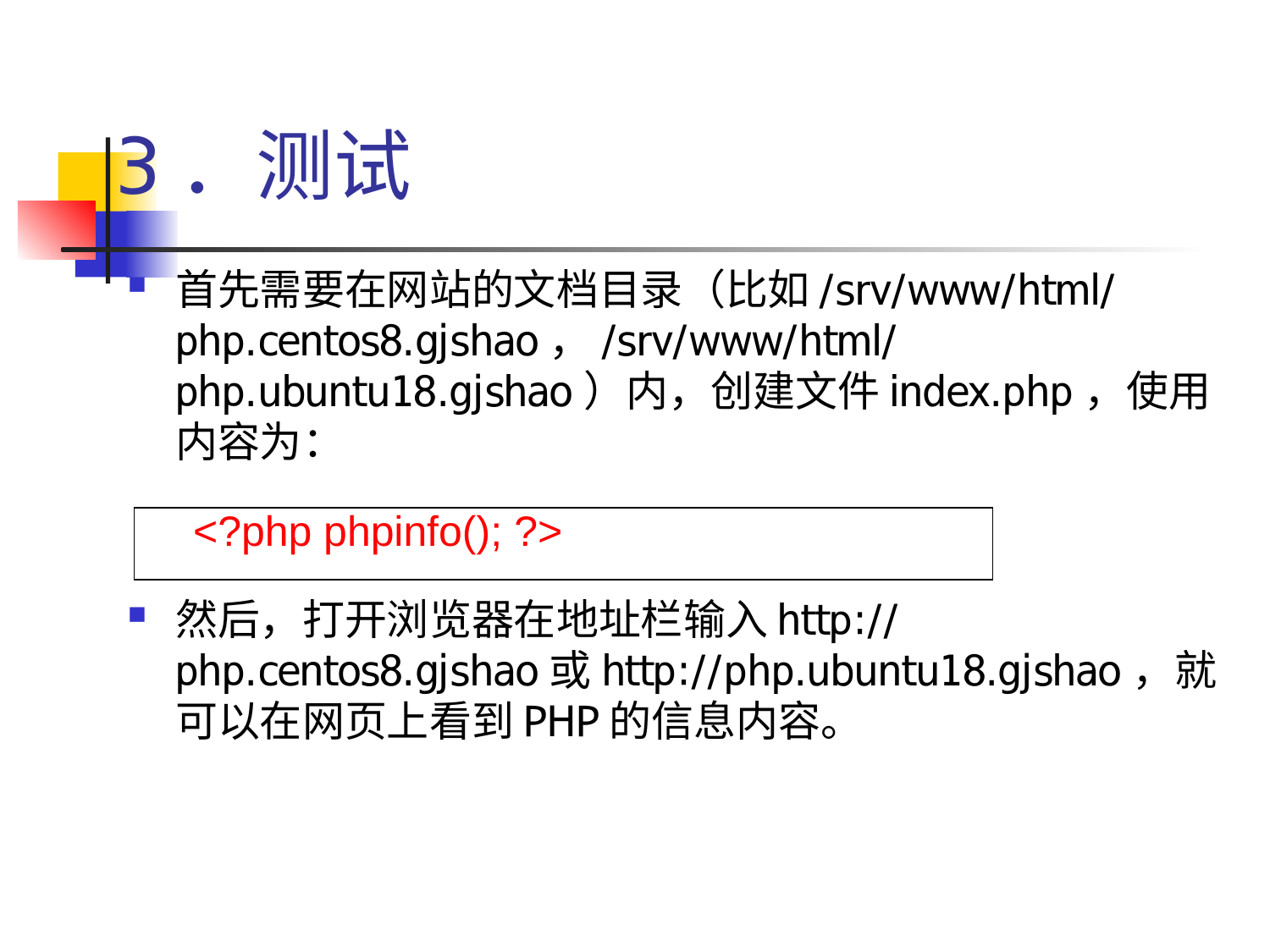

# 3．测试
首先需要在网站的文档目录（比如/srv/www/html/php.centos8.gjshao，/srv/www/html/php.ubuntu18.gjshao）内，创建文件index.php，使用内容为：

然后，打开浏览器在地址栏输入http://php.centos8.gjshao或http://php.ubuntu18.gjshao，就可以在网页上看到PHP的信息内容。
| <?php phpinfo(); ?> |
| --- |